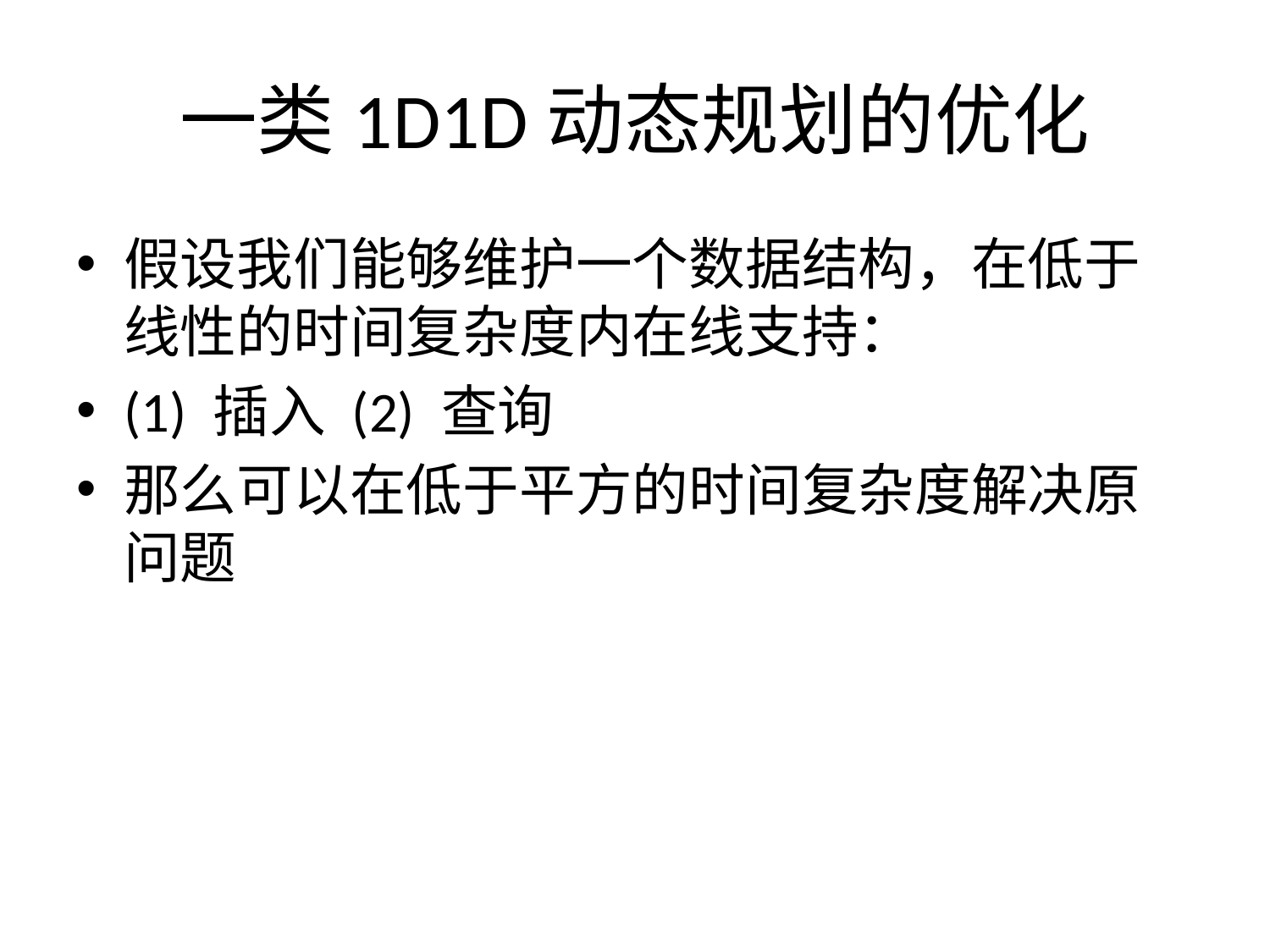

# 一类1D1D动态规划的优化
假设我们能够维护一个数据结构，在低于线性的时间复杂度内在线支持：
(1) 插入 (2) 查询
那么可以在低于平方的时间复杂度解决原问题